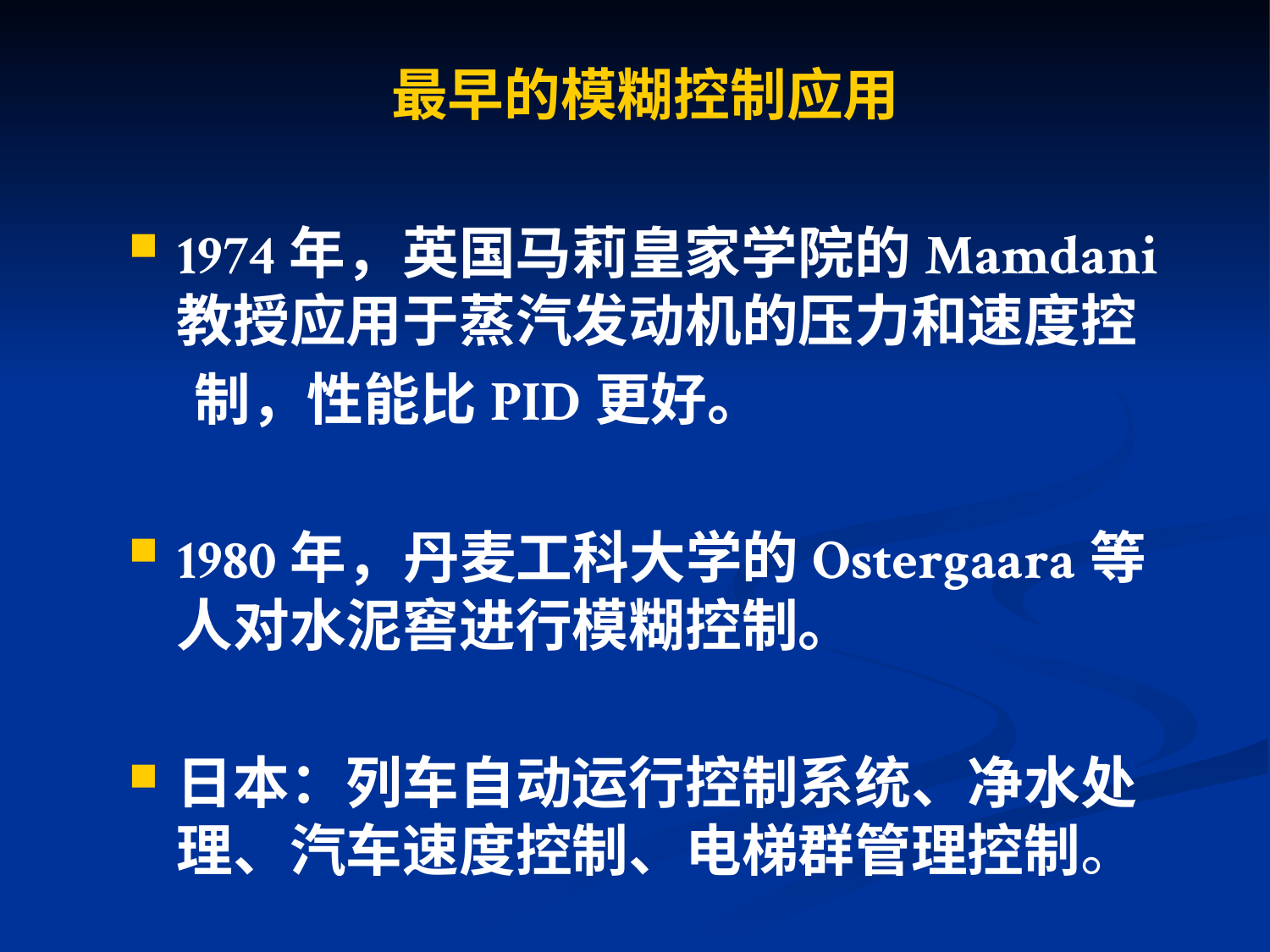

最早的模糊控制应用

1974年，英国马莉皇家学院的Mamdani教授应用于蒸汽发动机的压力和速度控
    制，性能比PID更好。

1980年，丹麦工科大学的Ostergaara等人对水泥窖进行模糊控制。

日本：列车自动运行控制系统、净水处 理、汽车速度控制、电梯群管理控制。